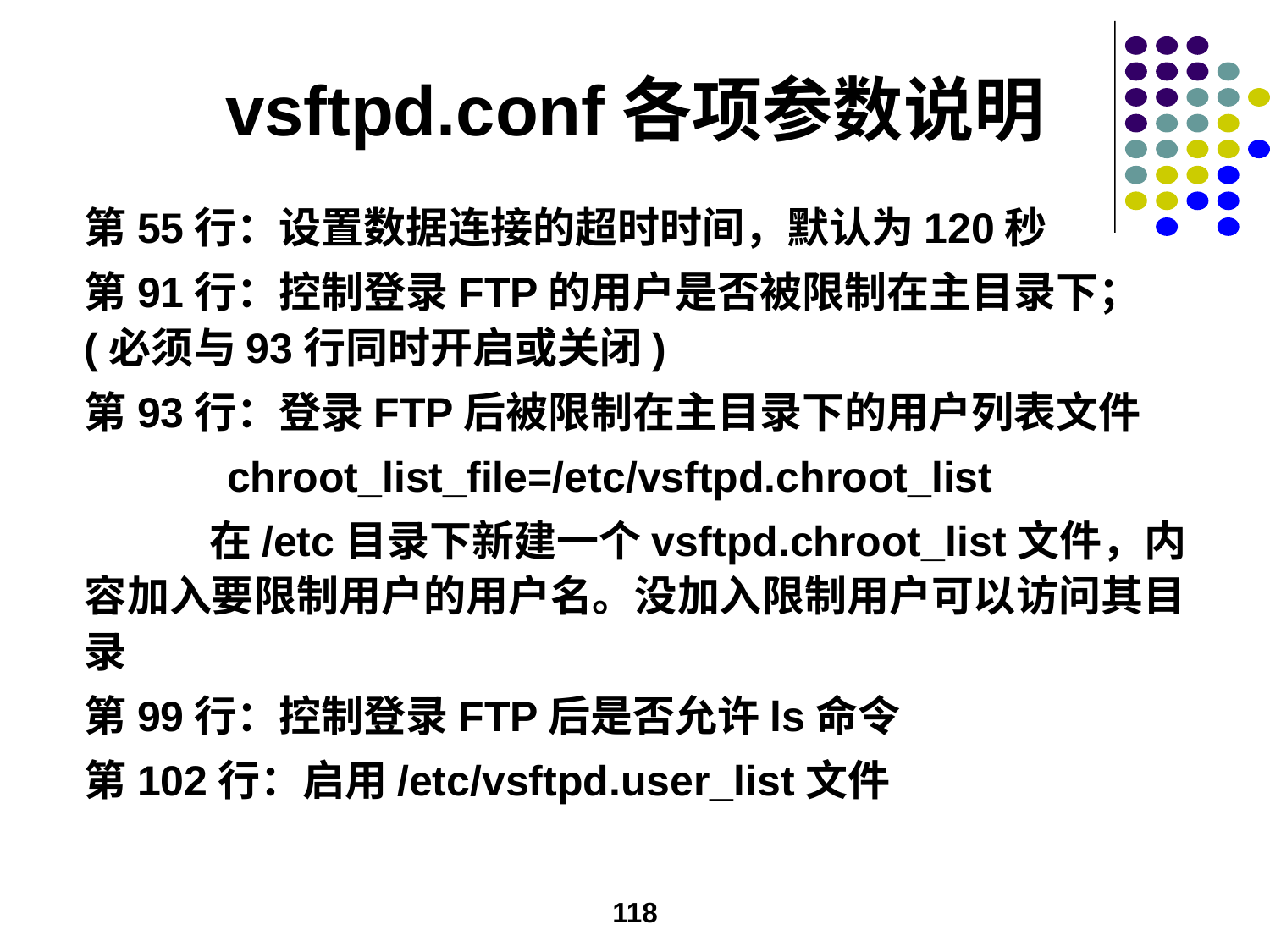

# vsftpd.conf各项参数说明
第55行：设置数据连接的超时时间，默认为120秒
第91行：控制登录FTP的用户是否被限制在主目录下；(必须与93行同时开启或关闭)
第93行：登录FTP后被限制在主目录下的用户列表文件
            chroot_list_file=/etc/vsftpd.chroot_list
            在/etc目录下新建一个vsftpd.chroot_list文件，内容加入要限制用户的用户名。没加入限制用户可以访问其目录
第99行：控制登录FTP后是否允许ls命令
第102行：启用/etc/vsftpd.user_list文件

118